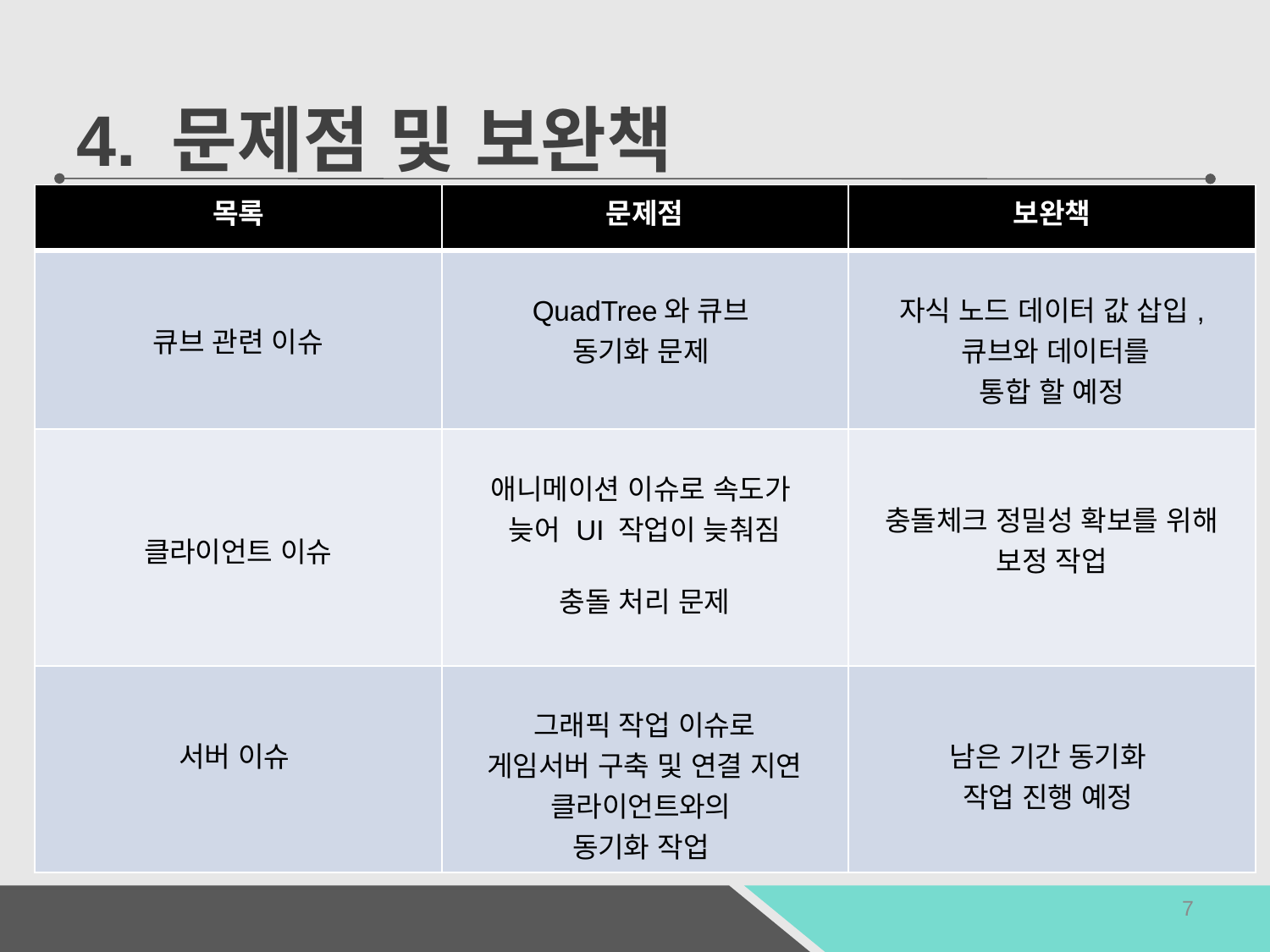

4. 문제점 및 보완책

| 목록 | 문제점 | 보완책 |
| --- | --- | --- |
| 큐브 관련 이슈 | QuadTree와 큐브 동기화 문제 | 자식 노드 데이터 값 삽입, 큐브와 데이터를 통합 할 예정 |
| 클라이언트 이슈 | 애니메이션 이슈로 속도가 늦어 UI 작업이 늦춰짐 충돌 처리 문제 | 충돌체크 정밀성 확보를 위해 보정 작업 |
| 서버 이슈 | 그래픽 작업 이슈로 게임서버 구축 및 연결 지연 클라이언트와의 동기화 작업 | 남은 기간 동기화 작업 진행 예정 |
7